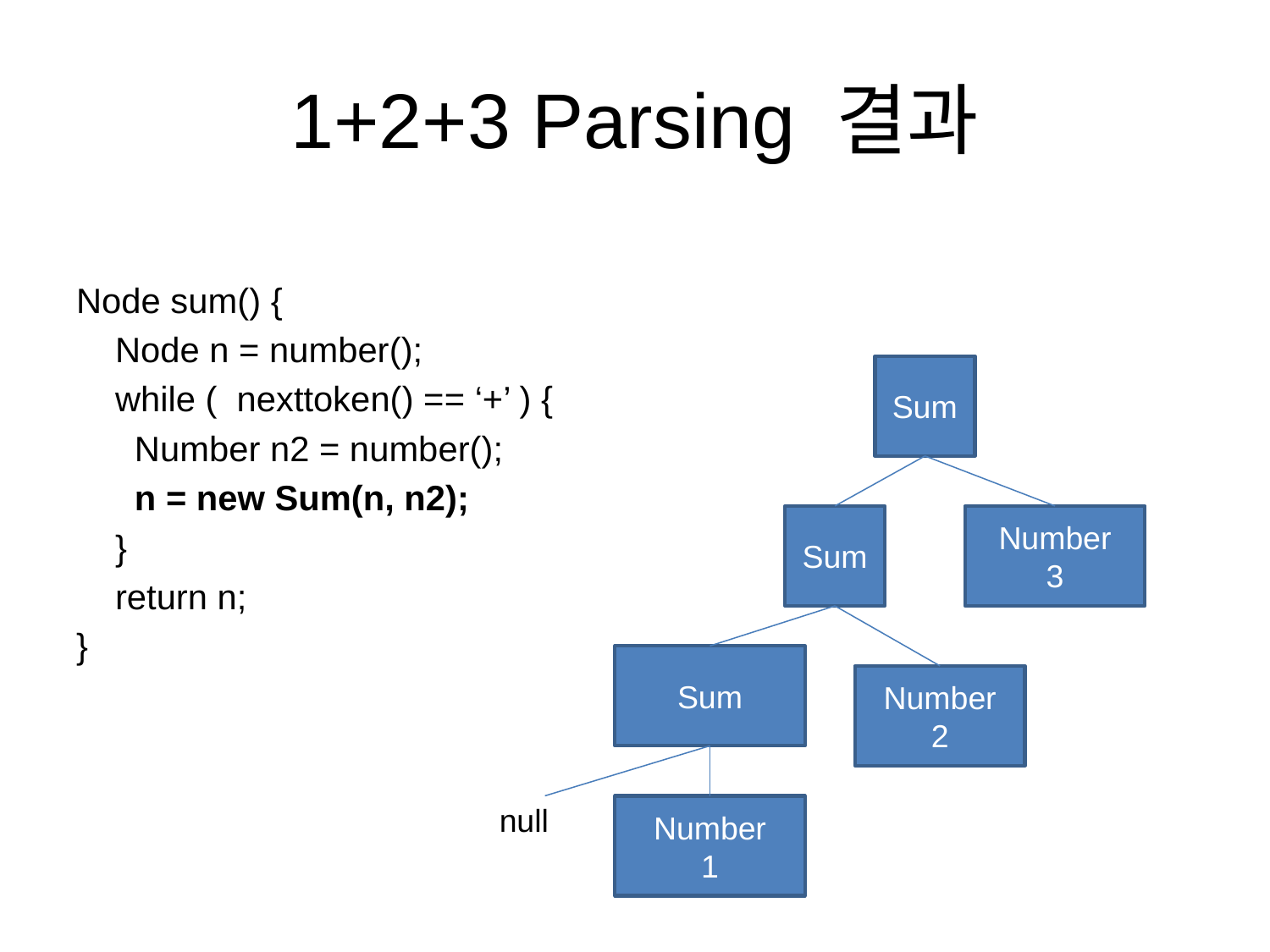

# 1+2+3 Parsing 결과

Node sum() {
    Node n = number();
    while (  nexttoken() == ‘+’ ) {
      Number n2 = number();
      n = new Sum(n, n2);
    }
    return n;
}
Sum
Sum
Number
3
Sum
Number
2
null
Number
1